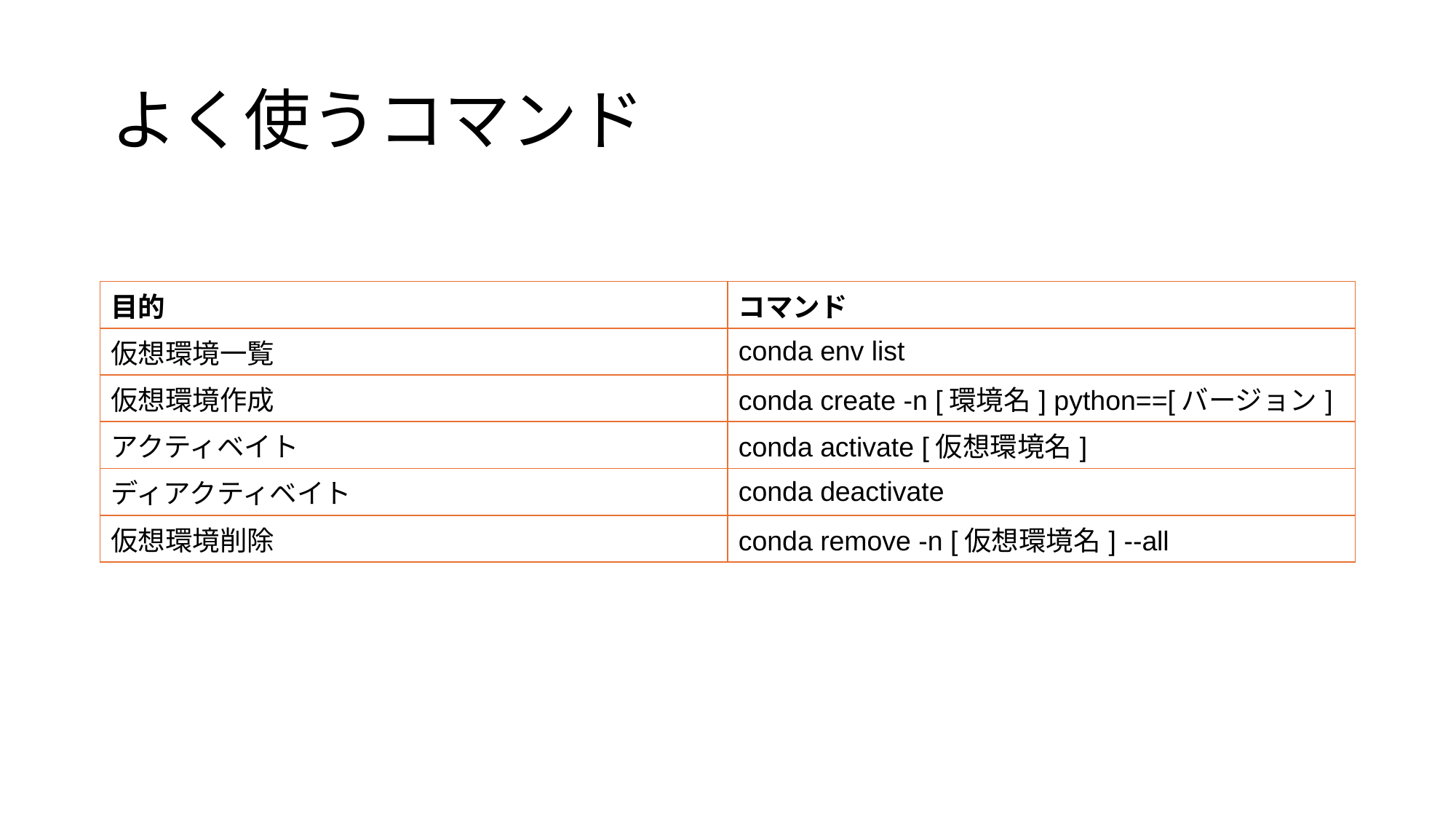

# よく使うコマンド
| 目的 | コマンド |
| --- | --- |
| 仮想環境一覧 | conda env list |
| 仮想環境作成 | conda create -n [環境名] python==[バージョン] |
| アクティベイト | conda activate [仮想環境名] |
| ディアクティベイト | conda deactivate |
| 仮想環境削除 | conda remove -n [仮想環境名] --all |